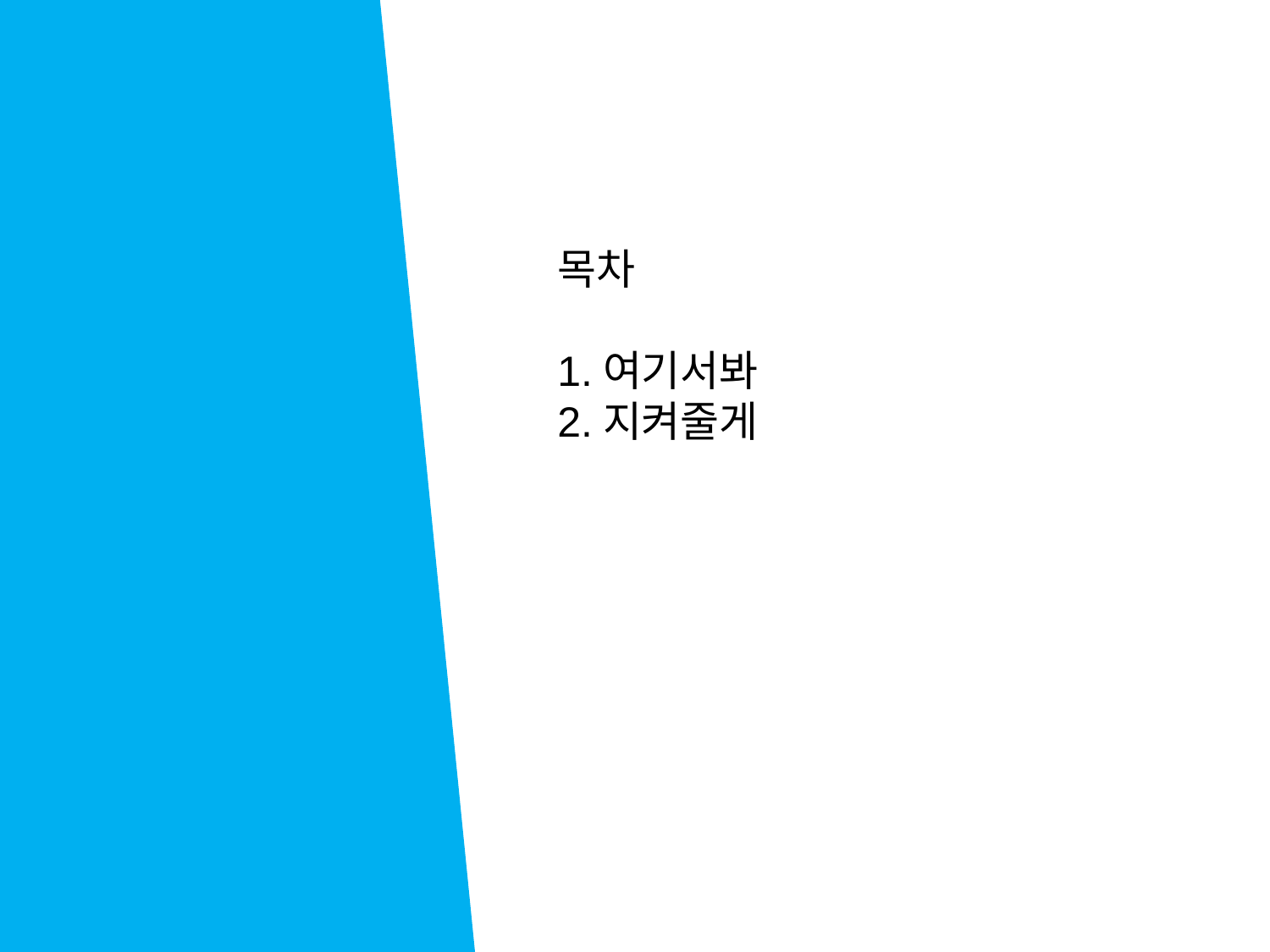

목차

1.여기서봐
2.지켜줄게

제안자 : 양지은 이정민 장진규 차욱현